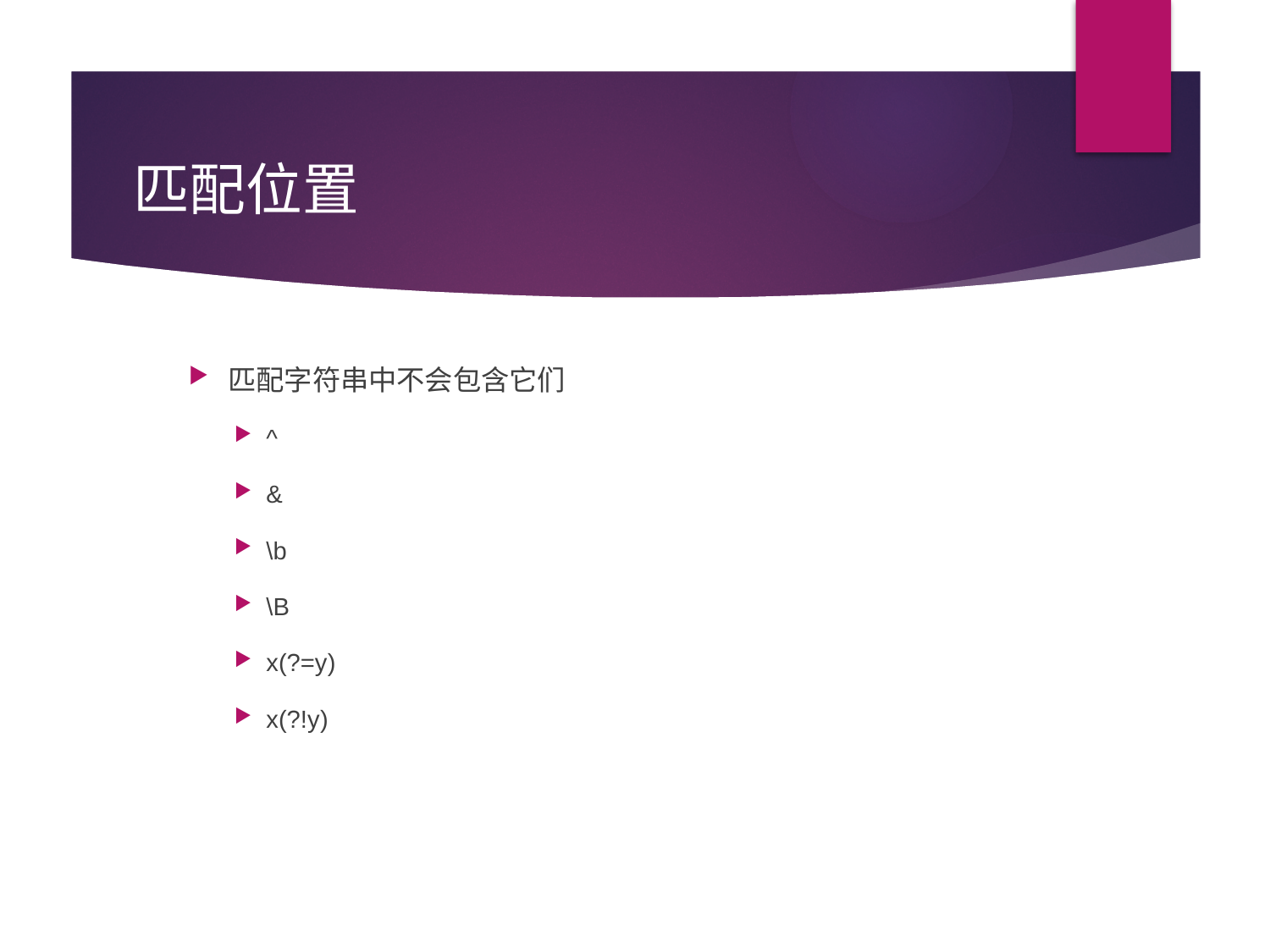

# 匹配位置
匹配字符串中不会包含它们
^
&
\b
\B
x(?=y)
x(?!y)